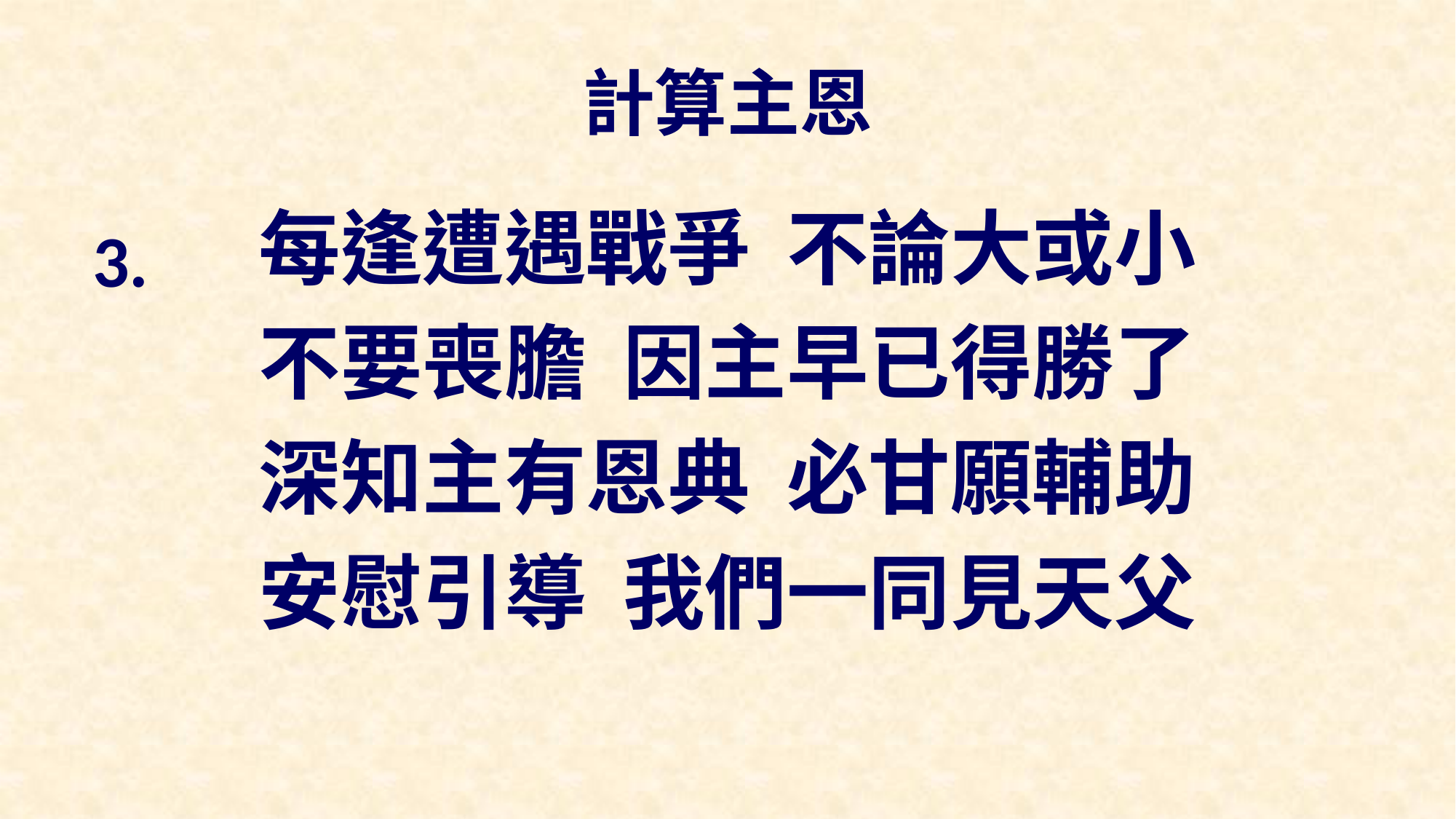

# 計算主恩
每逢遭遇戰爭  不論大或小
不要喪膽  因主早已得勝了
深知主有恩典  必甘願輔助
安慰引導  我們一同見天父
3.